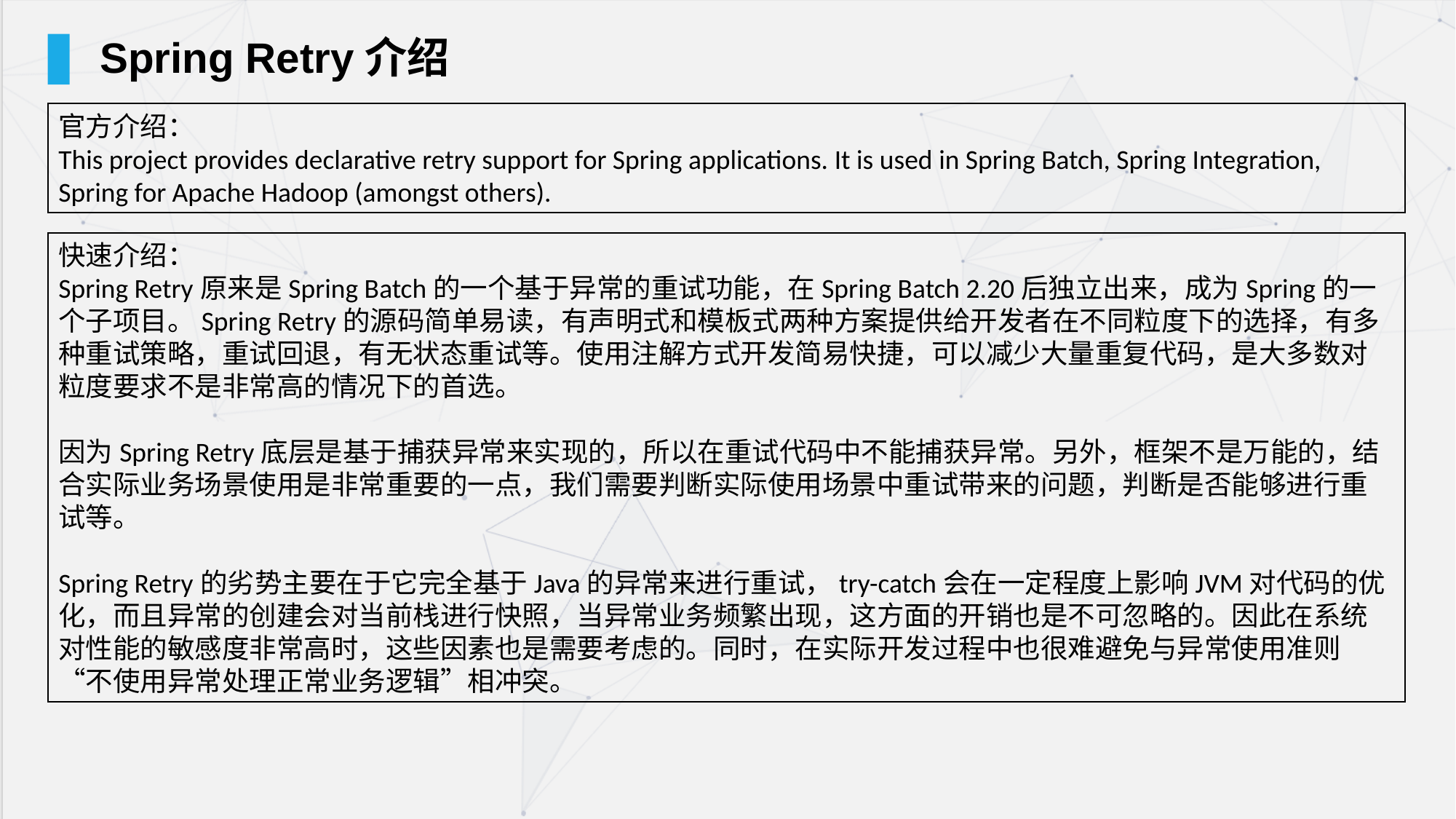

Spring Retry介绍

官方介绍：
This project provides declarative retry support for Spring applications. It is used in Spring Batch, Spring Integration, Spring for Apache Hadoop (amongst others).
快速介绍：
Spring Retry原来是Spring Batch的一个基于异常的重试功能，在Spring Batch 2.20后独立出来，成为Spring的一个子项目。Spring Retry的源码简单易读，有声明式和模板式两种方案提供给开发者在不同粒度下的选择，有多种重试策略，重试回退，有无状态重试等。使用注解方式开发简易快捷，可以减少大量重复代码，是大多数对粒度要求不是非常高的情况下的首选。

因为Spring Retry底层是基于捕获异常来实现的，所以在重试代码中不能捕获异常。另外，框架不是万能的，结合实际业务场景使用是非常重要的一点，我们需要判断实际使用场景中重试带来的问题，判断是否能够进行重试等。

Spring Retry的劣势主要在于它完全基于Java的异常来进行重试，try-catch会在一定程度上影响JVM对代码的优化，而且异常的创建会对当前栈进行快照，当异常业务频繁出现，这方面的开销也是不可忽略的。因此在系统对性能的敏感度非常高时，这些因素也是需要考虑的。同时，在实际开发过程中也很难避免与异常使用准则“不使用异常处理正常业务逻辑”相冲突。